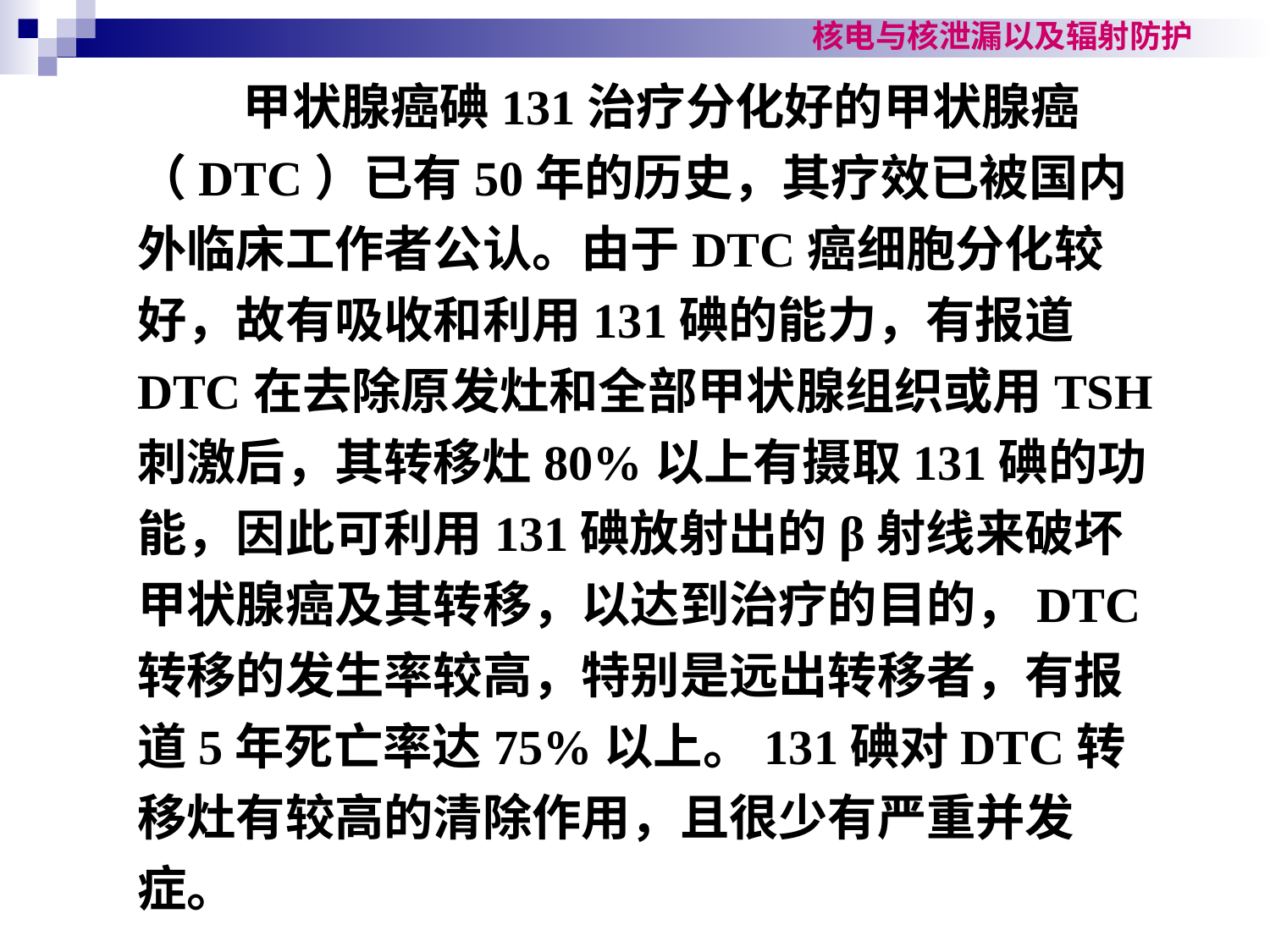

甲状腺癌碘131治疗分化好的甲状腺癌（DTC）已有50年的历史，其疗效已被国内外临床工作者公认。由于DTC癌细胞分化较好，故有吸收和利用131碘的能力，有报道DTC在去除原发灶和全部甲状腺组织或用TSH刺激后，其转移灶80%以上有摄取131碘的功能，因此可利用131碘放射出的β射线来破坏甲状腺癌及其转移，以达到治疗的目的，DTC转移的发生率较高，特别是远出转移者，有报道5年死亡率达75%以上。131碘对DTC转移灶有较高的清除作用，且很少有严重并发症。